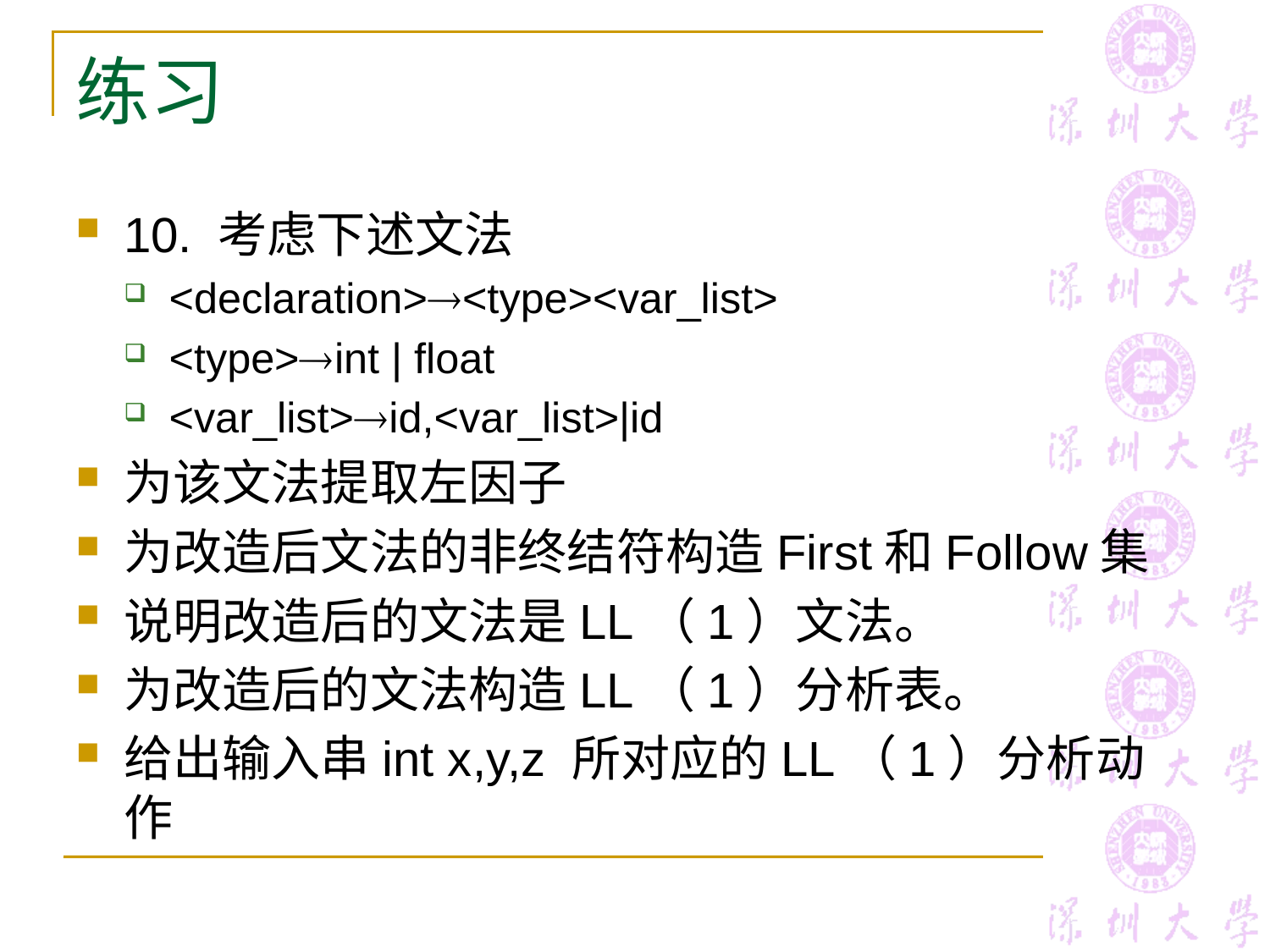

# 练习
10. 考虑下述文法
<declaration>→<type><var_list>
<type>→int | float
<var_list>→id,<var_list>|id
为该文法提取左因子
为改造后文法的非终结符构造First和Follow集
说明改造后的文法是LL（1）文法。
为改造后的文法构造LL（1）分析表。
给出输入串int x,y,z 所对应的LL（1）分析动作